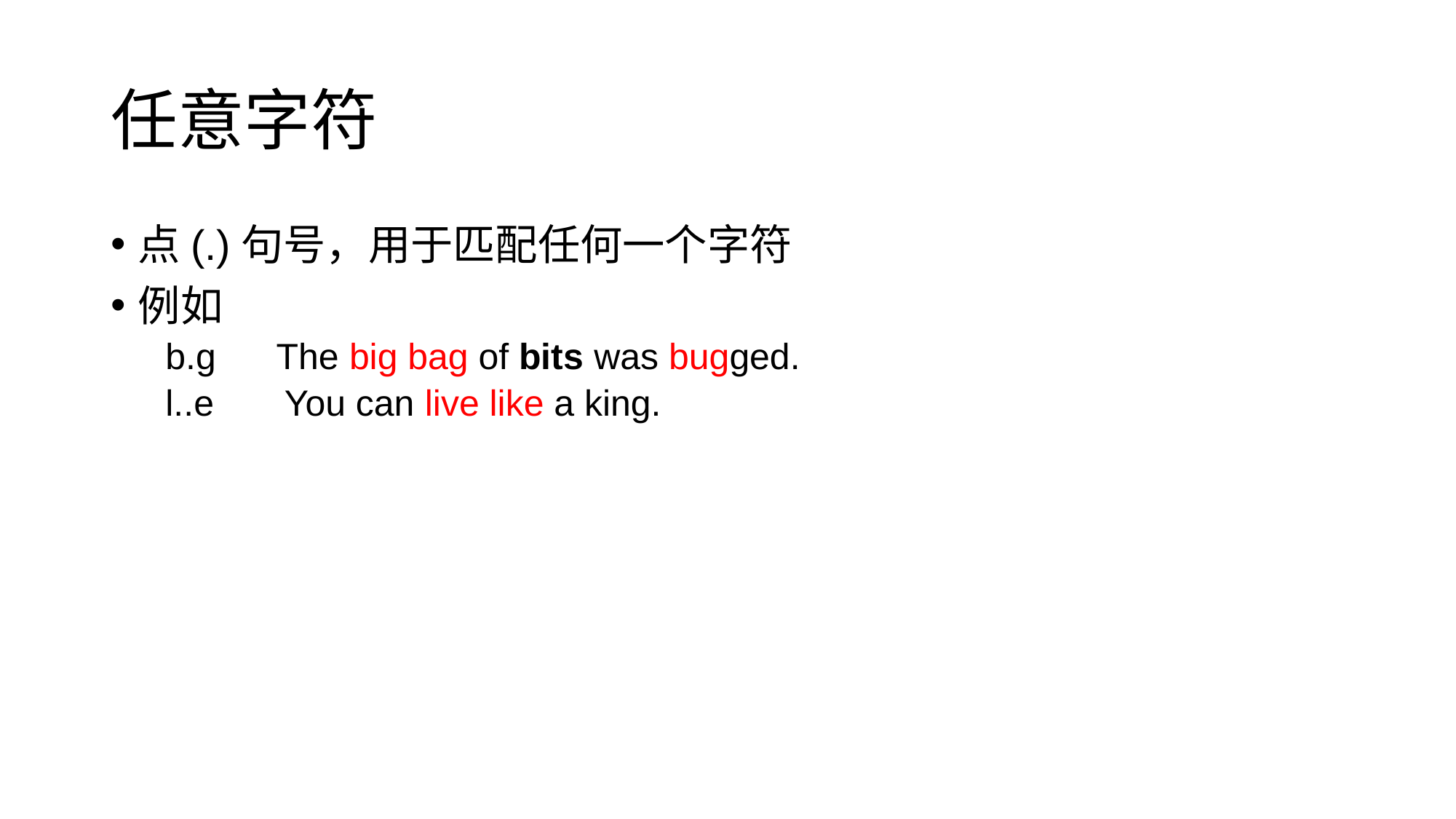

# 任意字符
点(.)句号，用于匹配任何一个字符
例如
b.g      The big bag of bits was bugged.
l..e       You can live like a king.